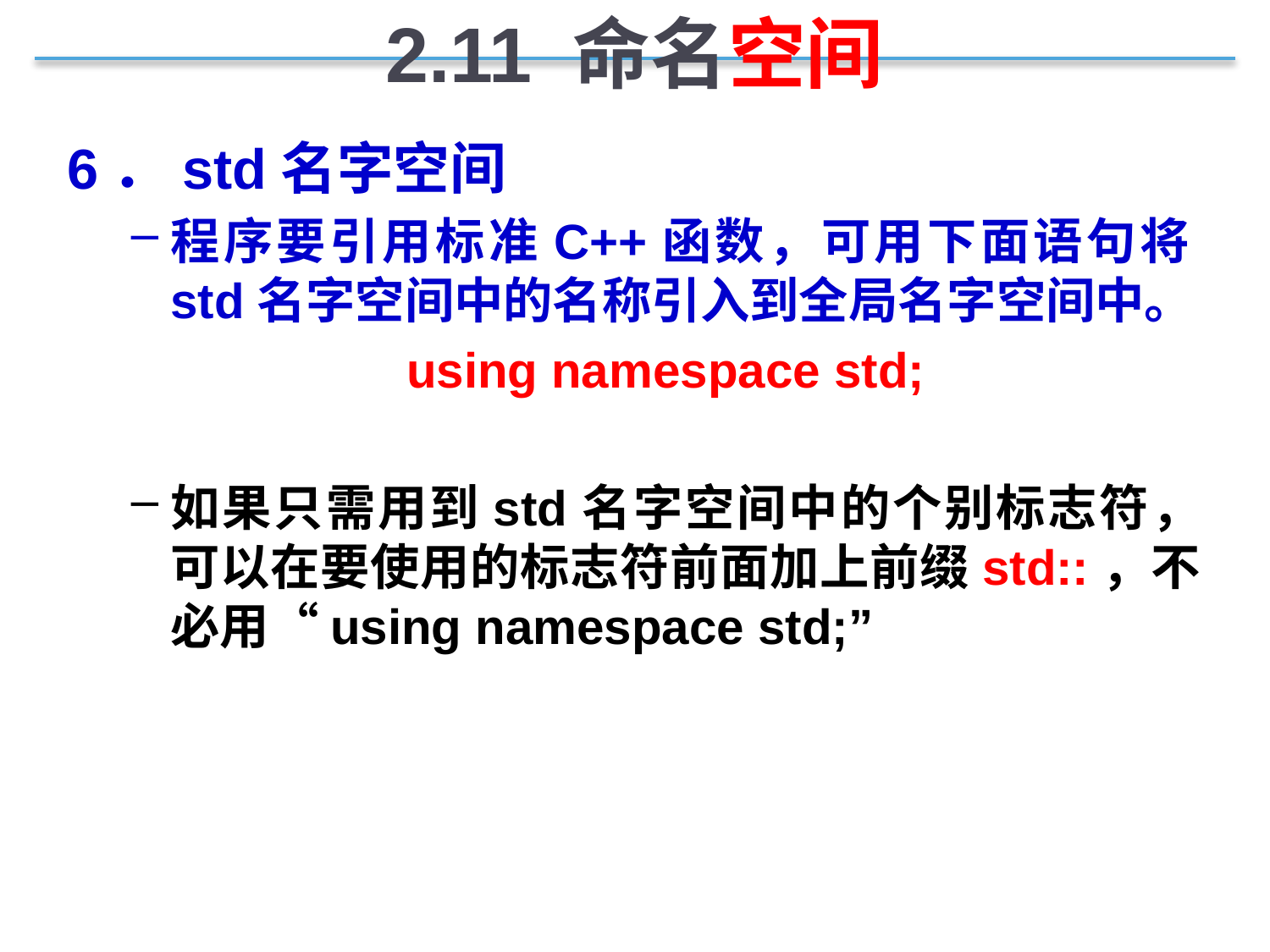

2.11 命名空间
6．std名字空间
程序要引用标准C++函数，可用下面语句将std名字空间中的名称引入到全局名字空间中。
using namespace std;

如果只需用到std名字空间中的个别标志符，可以在要使用的标志符前面加上前缀std::，不必用“using namespace std;”